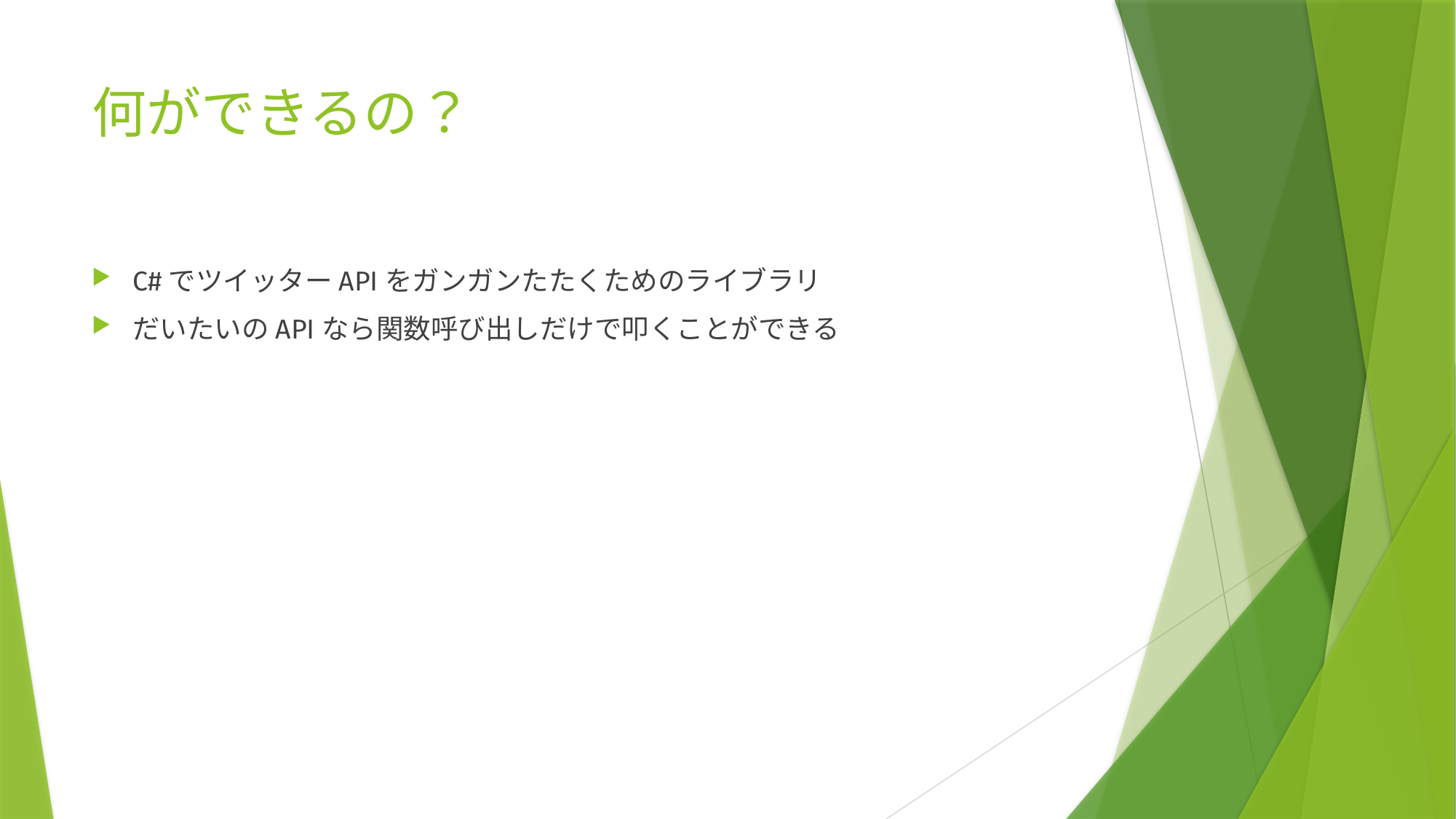

# 何ができるの？
C#でツイッターAPIをガンガンたたくためのライブラリ
だいたいのAPIなら関数呼び出しだけで叩くことができる